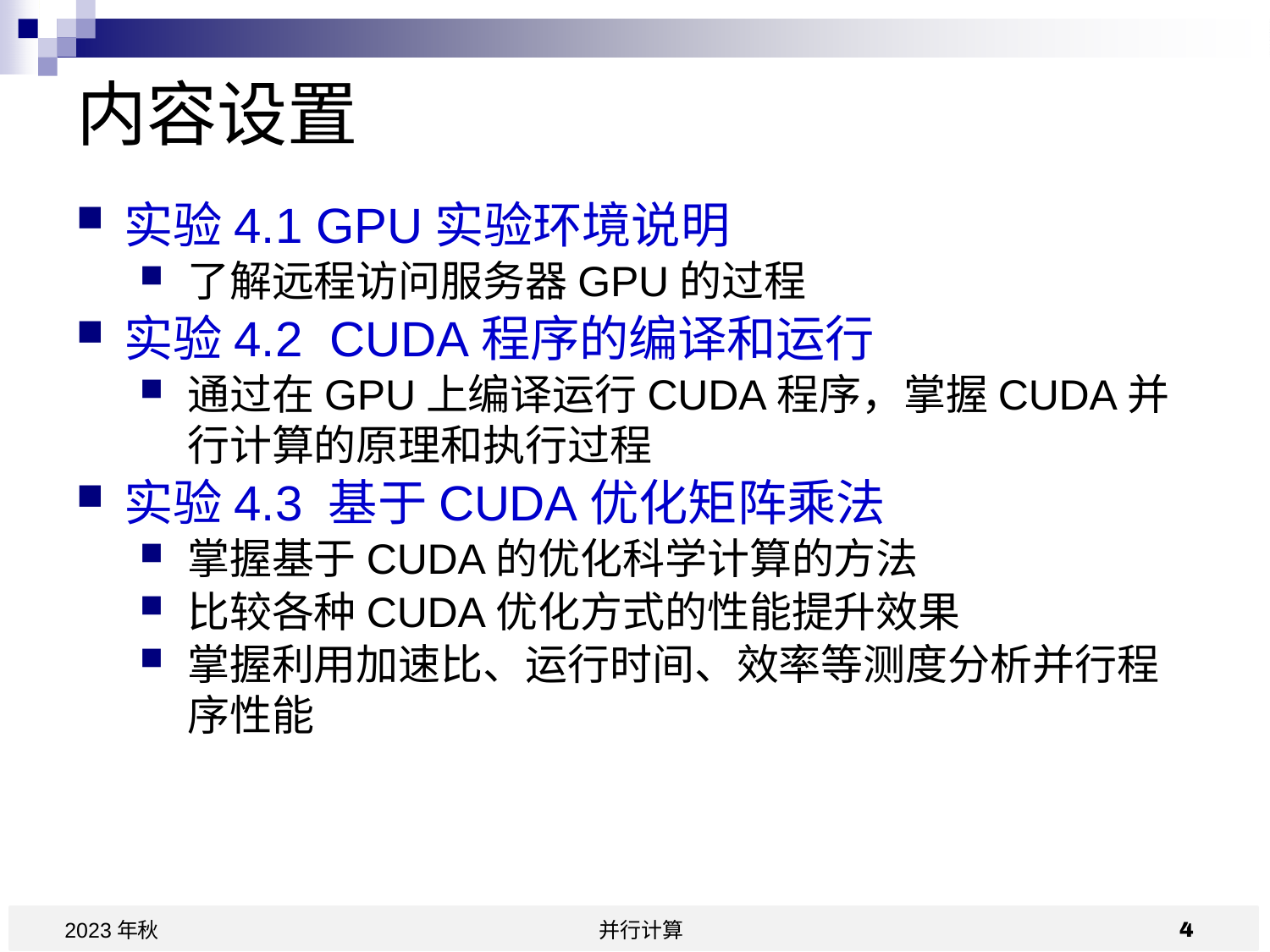

# 内容设置
实验4.1 GPU实验环境说明
了解远程访问服务器GPU的过程
实验4.2  CUDA程序的编译和运行
通过在GPU上编译运行CUDA程序，掌握CUDA并行计算的原理和执行过程
实验4.3 基于CUDA优化矩阵乘法
掌握基于CUDA的优化科学计算的方法
比较各种CUDA优化方式的性能提升效果
掌握利用加速比、运行时间、效率等测度分析并行程序性能

4
并行计算
2023年秋